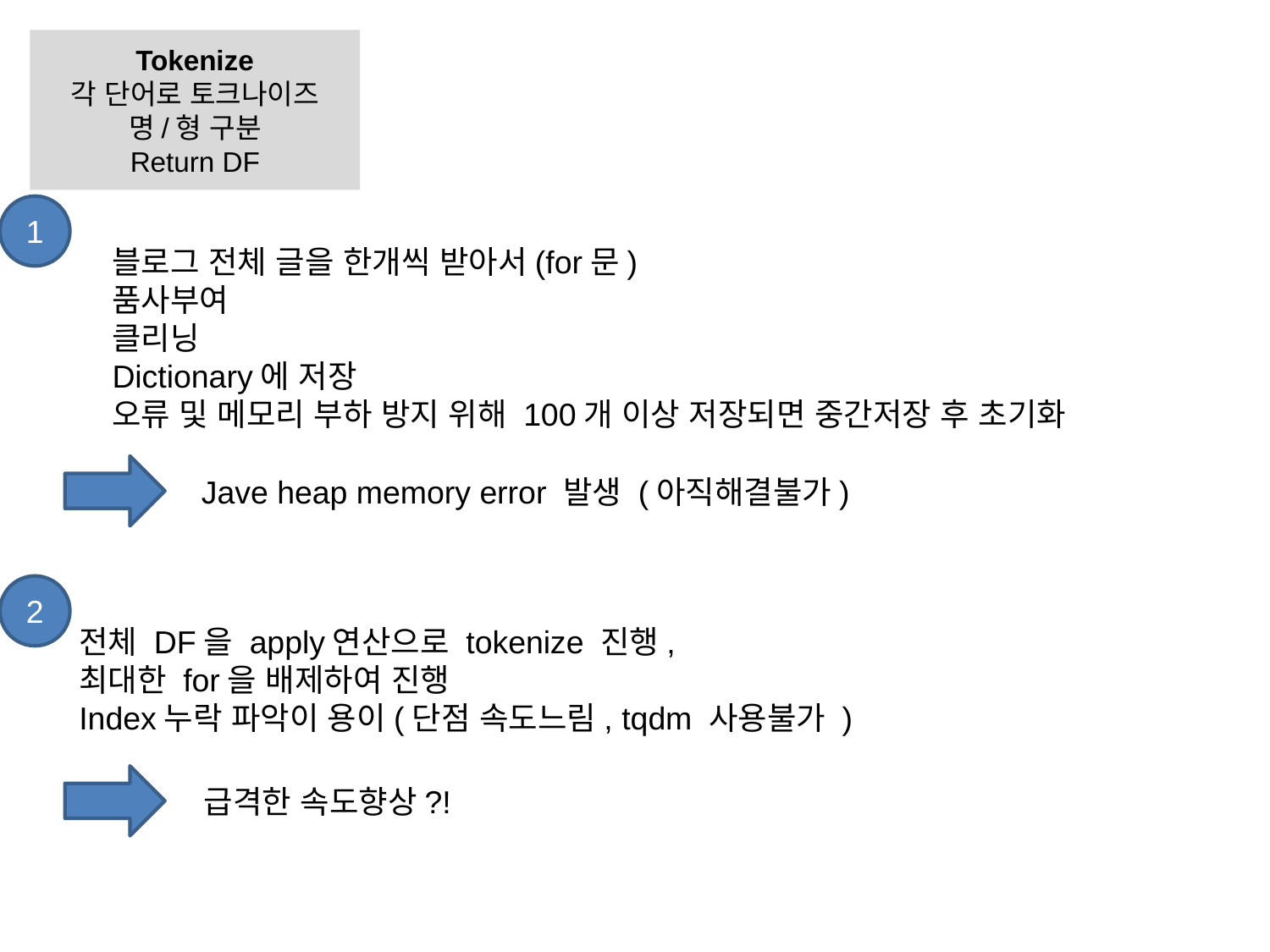

Tokenize
각 단어로 토크나이즈
명/형 구분
Return DF
1
블로그 전체 글을 한개씩 받아서(for문)
품사부여
클리닝
Dictionary에 저장
오류 및 메모리 부하 방지 위해 100개 이상 저장되면 중간저장 후 초기화

Jave heap memory error 발생 (아직해결불가)
2
전체 DF을 apply연산으로 tokenize 진행,
최대한 for을 배제하여 진행
Index누락 파악이 용이(단점 속도느림, tqdm 사용불가 )

급격한 속도향상?!